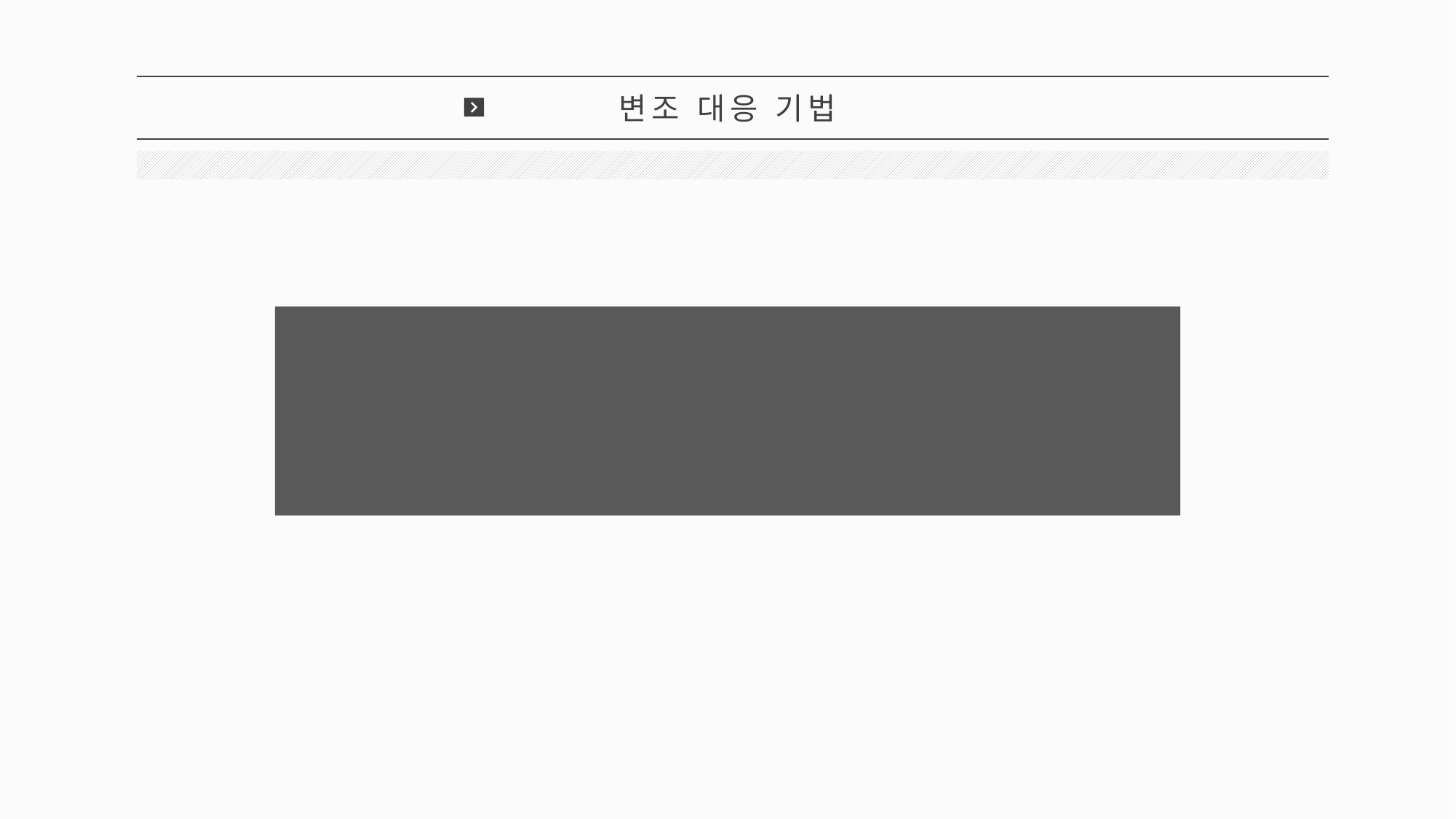

변조 대응 기법

1
특수 문자에 제곱 수는 글자 수이므로 빠진 글자 수를 알 수 있다.

각 항목 앞에 부여되는 특수문자에는 순서가 정해져 있으므로
항목이 바뀌면 앞의 특수 문자로 알 수 있다.